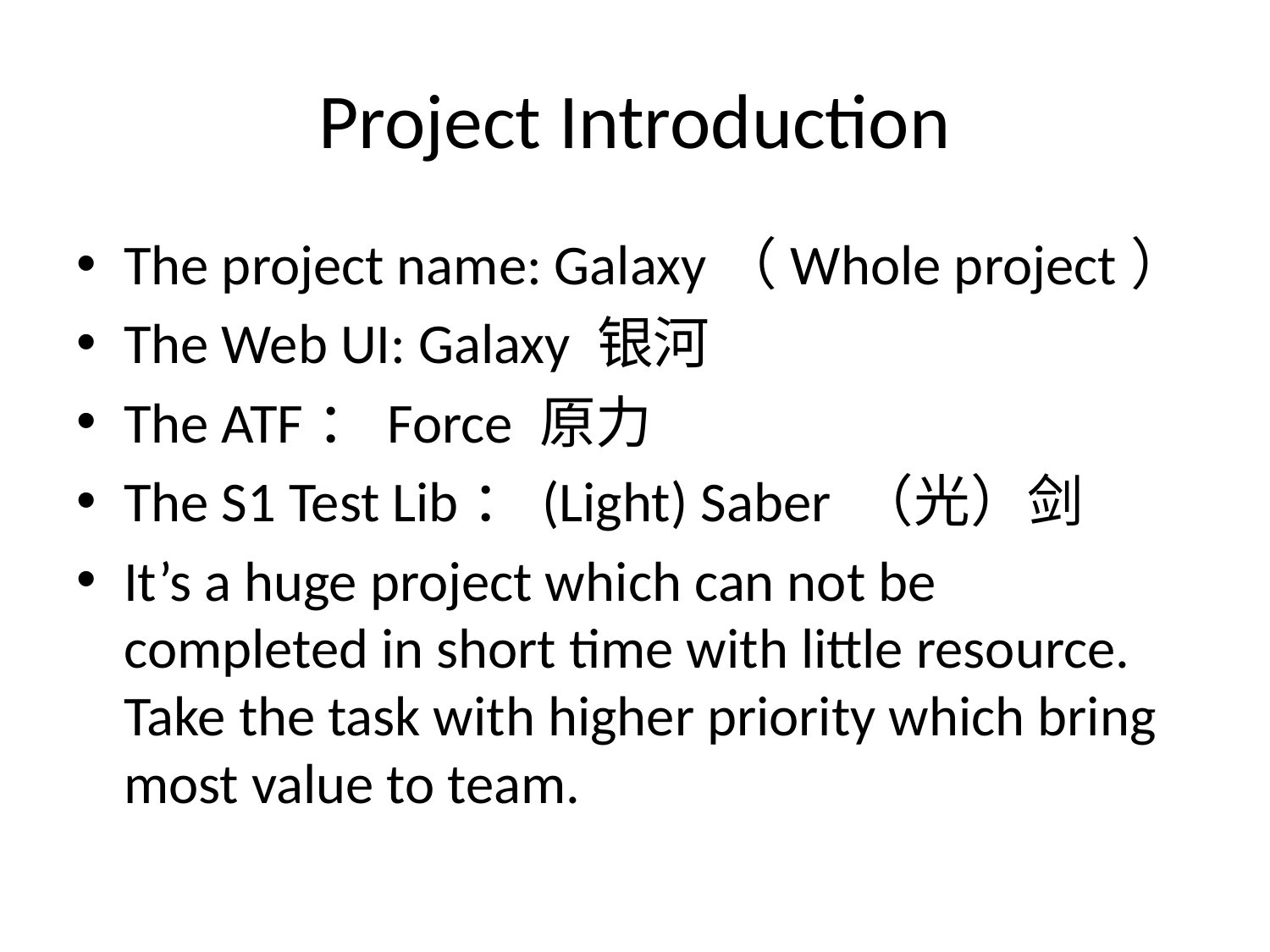

# Project Introduction
The project name: Galaxy（Whole project）
The Web UI: Galaxy 银河
The ATF：Force 原力
The S1 Test Lib：(Light) Saber （光）剑
It’s a huge project which can not be completed in short time with little resource. Take the task with higher priority which bring most value to team.